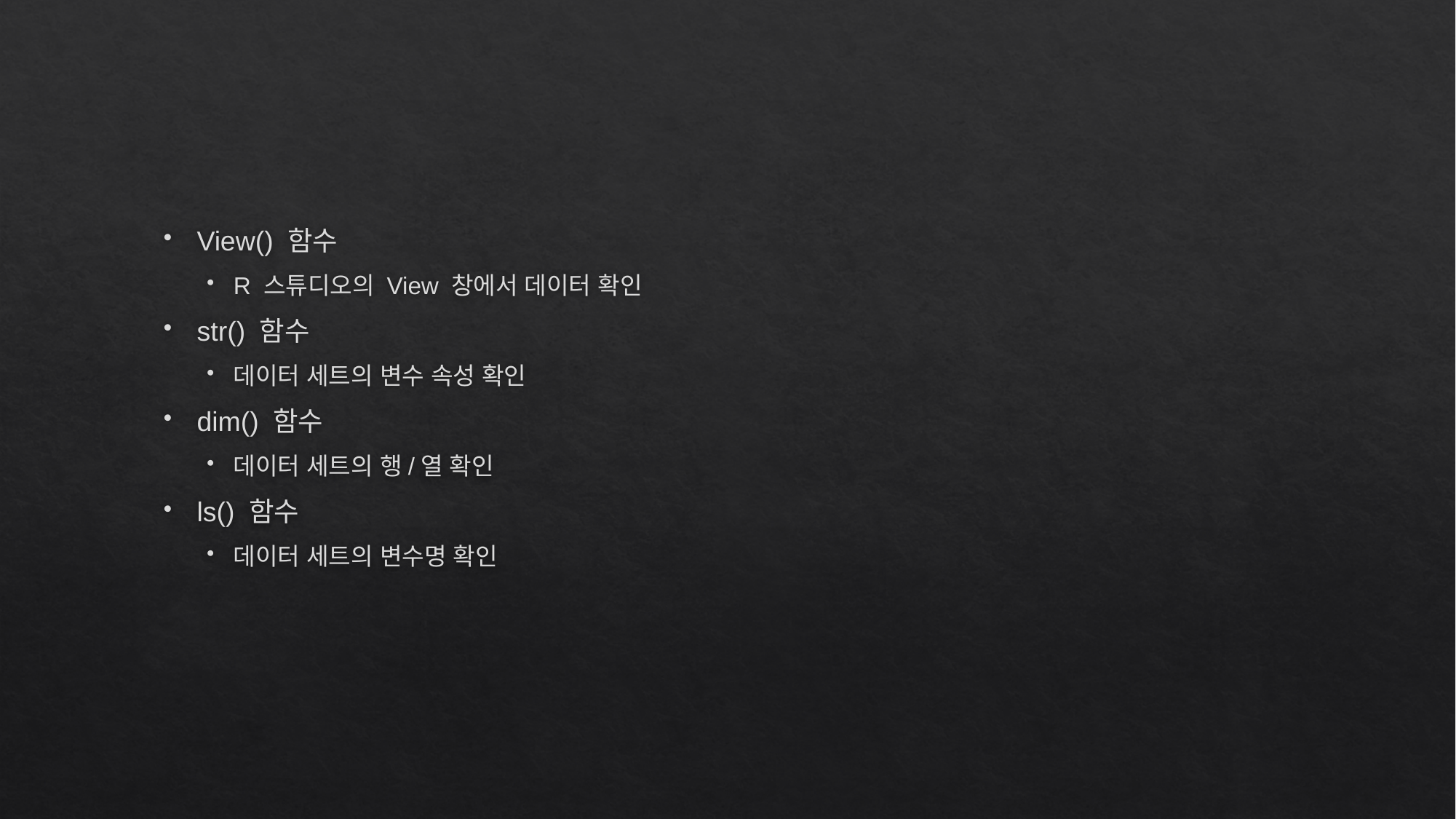

#
View() 함수
R 스튜디오의 View 창에서 데이터 확인
str() 함수
데이터 세트의 변수 속성 확인
dim() 함수
데이터 세트의 행/열 확인
ls() 함수
데이터 세트의 변수명 확인